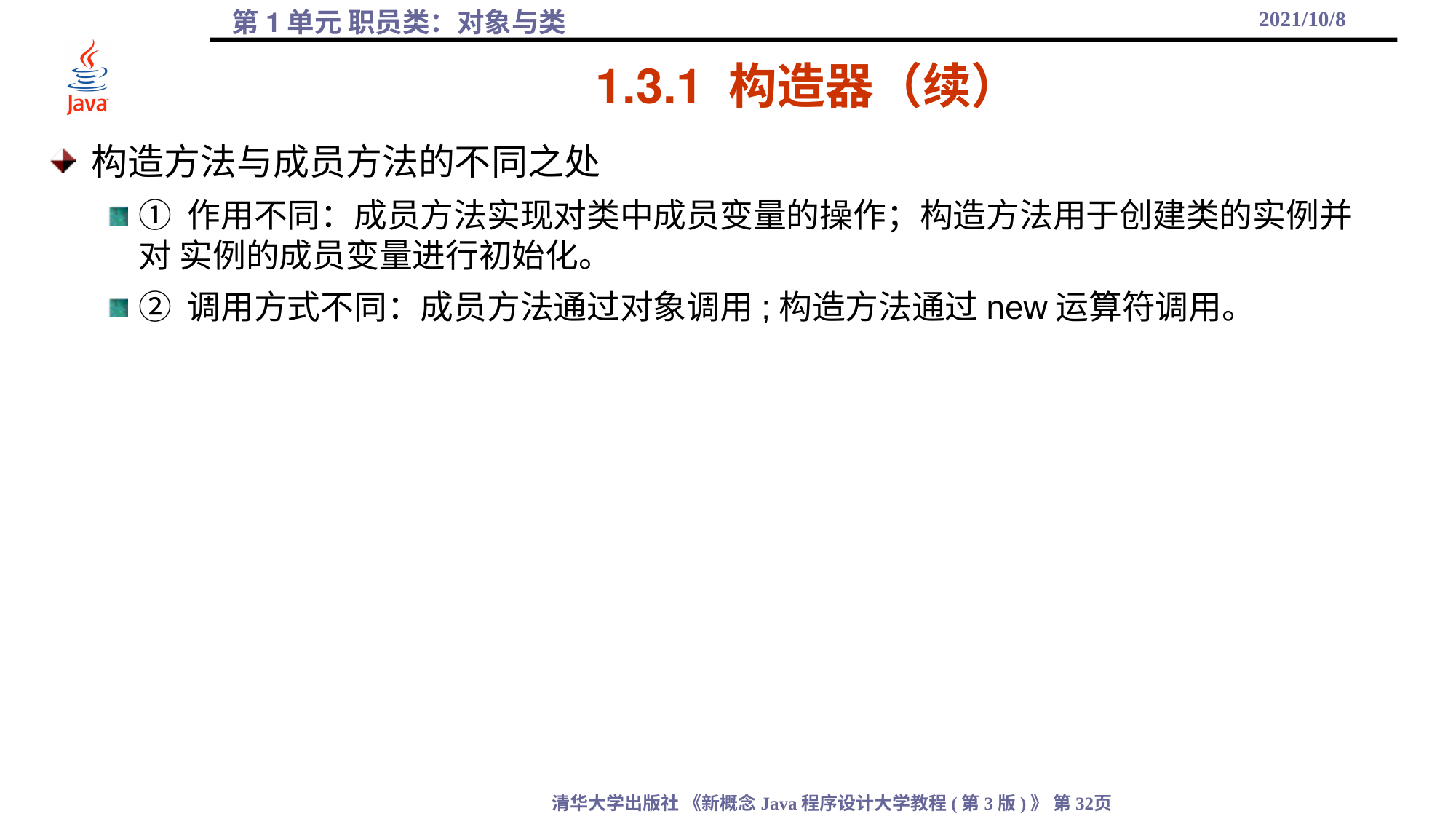

2021/10/8
# 1.3.1 构造器（续）
构造方法与成员方法的不同之处
① 作用不同：成员方法实现对类中成员变量的操作；构造方法用于创建类的实例并对 实例的成员变量进行初始化。
② 调用方式不同：成员方法通过对象调用;构造方法通过new运算符调用。